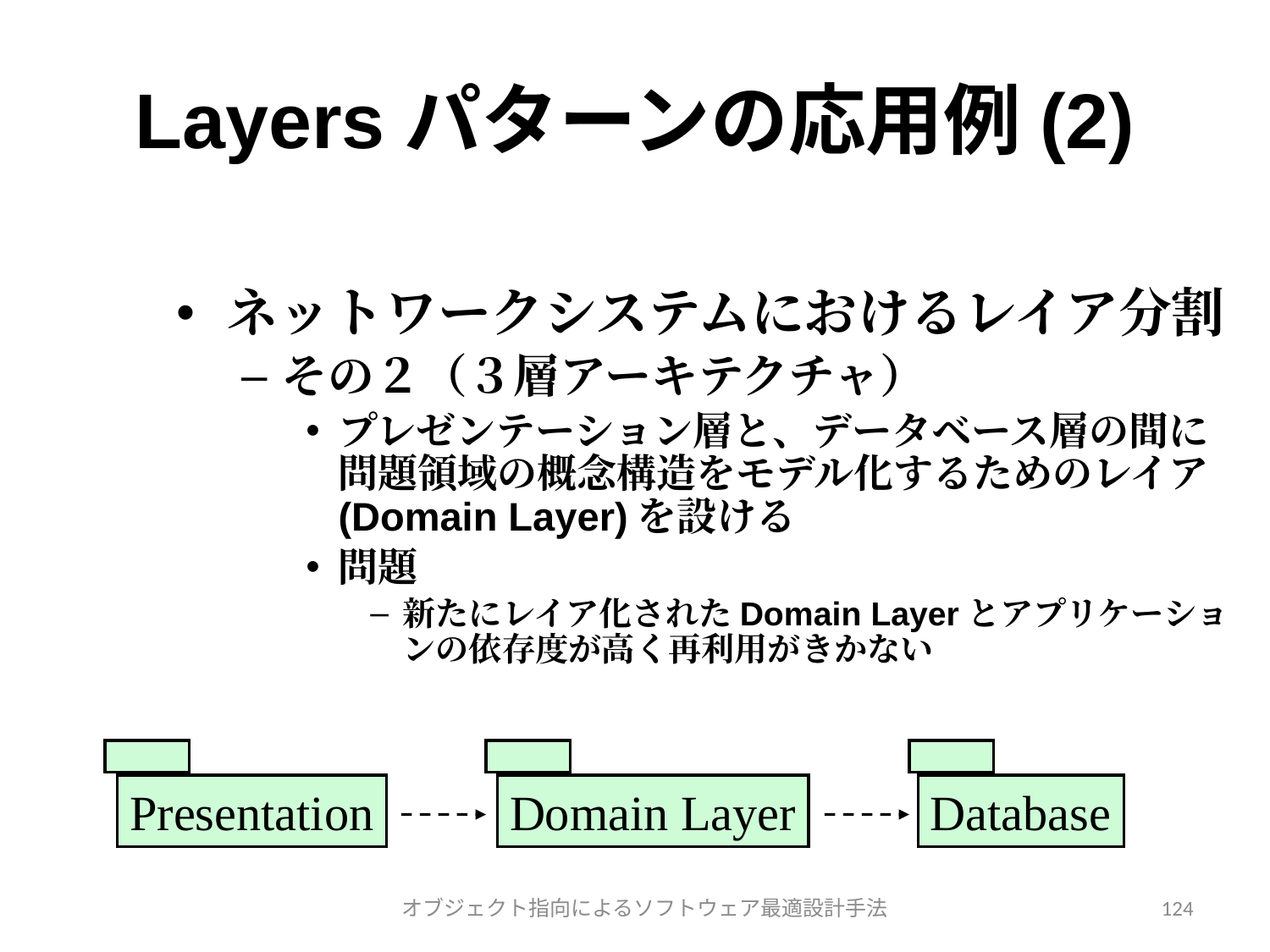

# Layersパターンの応用例(2)
ネットワークシステムにおけるレイア分割
その２（３層アーキテクチャ）
プレゼンテーション層と、データベース層の間に問題領域の概念構造をモデル化するためのレイア(Domain Layer)を設ける
問題
新たにレイア化されたDomain Layerとアプリケーションの依存度が高く再利用がきかない

Presentation
Domain Layer
Database

オブジェクト指向によるソフトウェア最適設計手法
124